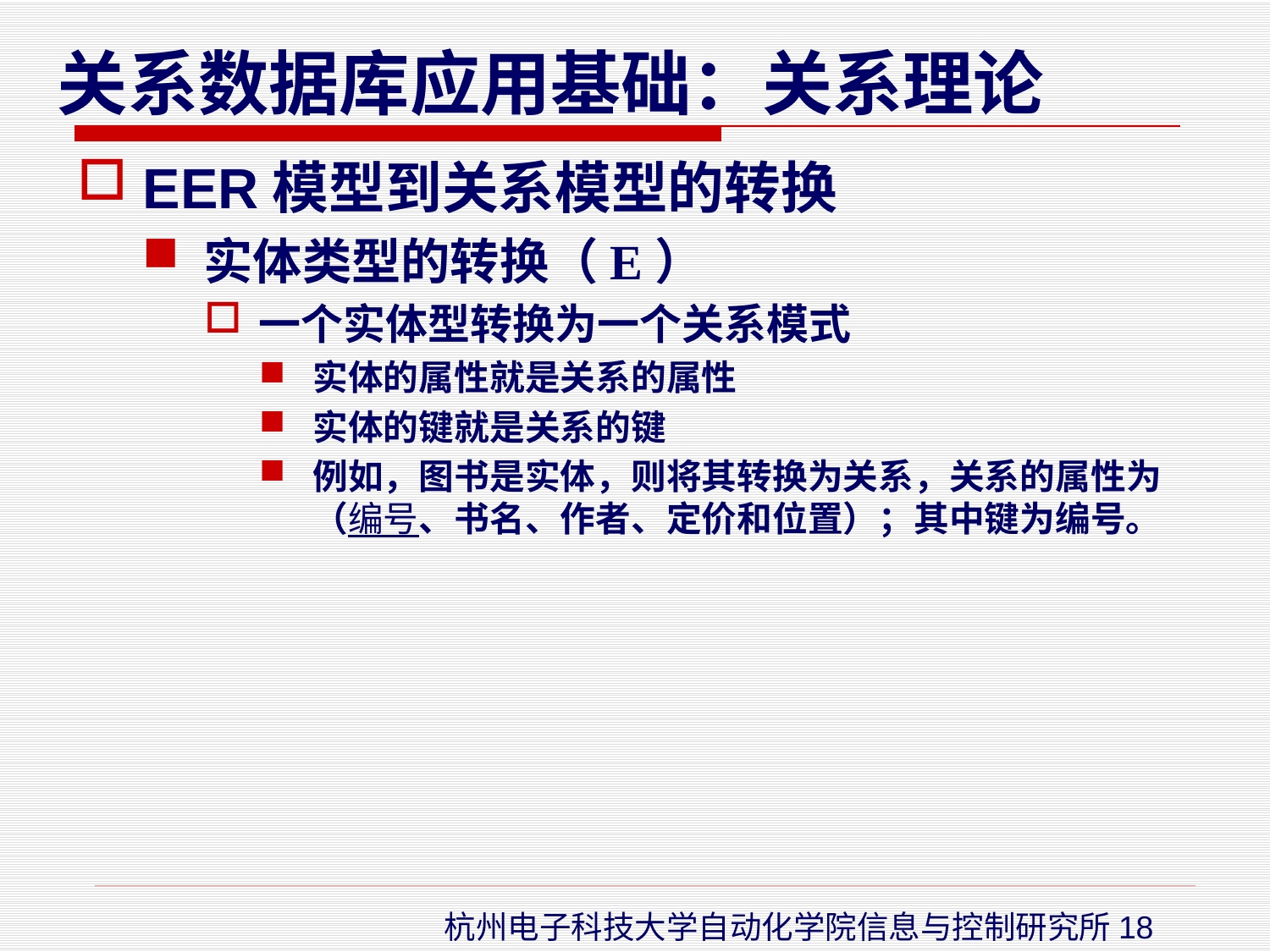

EER模型到关系模型的转换
实体类型的转换（E）
一个实体型转换为一个关系模式
实体的属性就是关系的属性
实体的键就是关系的键
例如，图书是实体，则将其转换为关系，关系的属性为（编号、书名、作者、定价和位置）；其中键为编号。